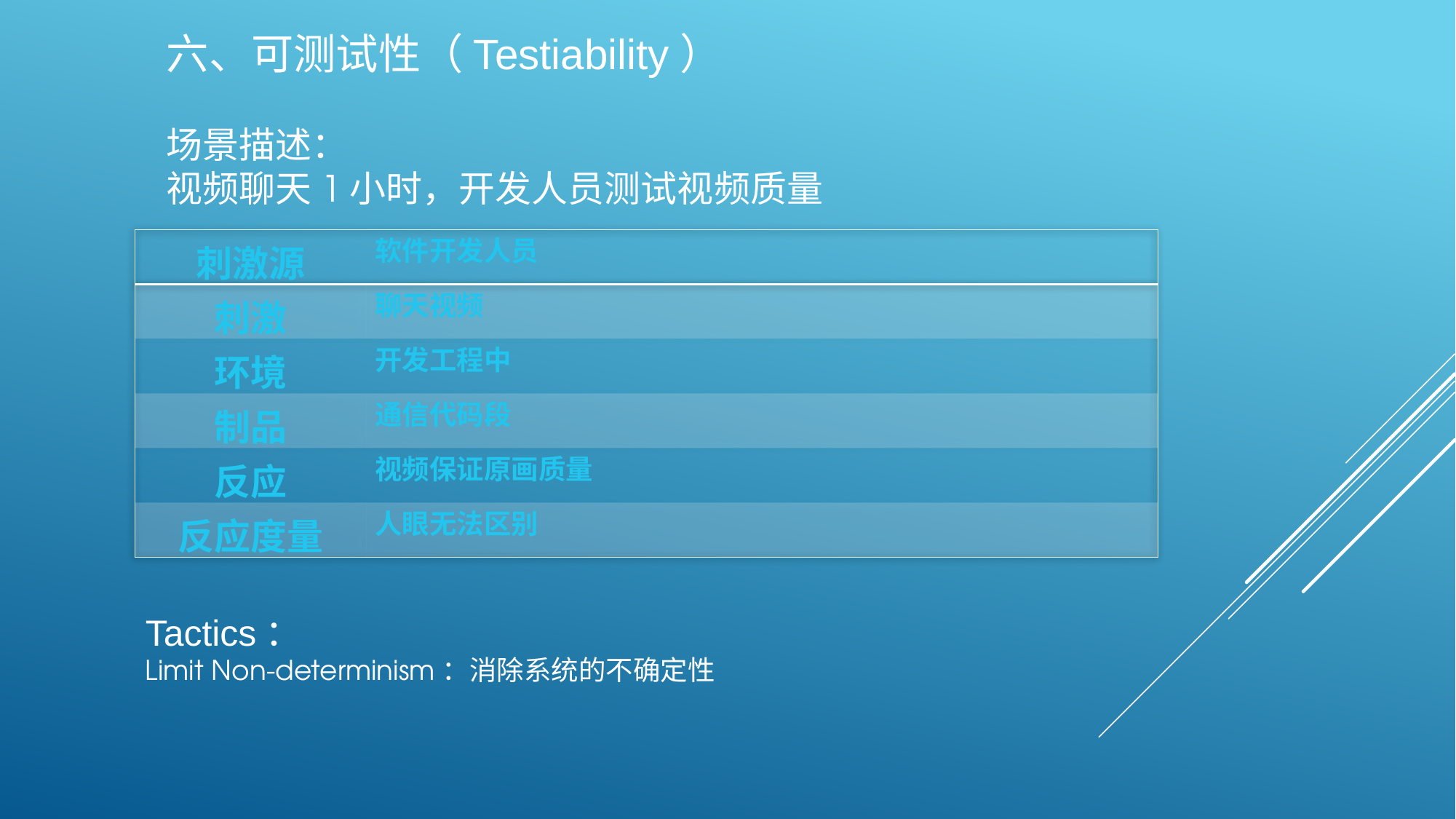

六、可测试性（Testiability）

场景描述：
视频聊天1小时，开发人员测试视频质量
| 刺激源 | 软件开发人员 |
| --- | --- |
| 刺激 | 聊天视频 |
| 环境 | 开发工程中 |
| 制品 | 通信代码段 |
| 反应 | 视频保证原画质量 |
| 反应度量 | 人眼无法区别 |
Tactics：
Limit Non-determinism：消除系统的不确定性